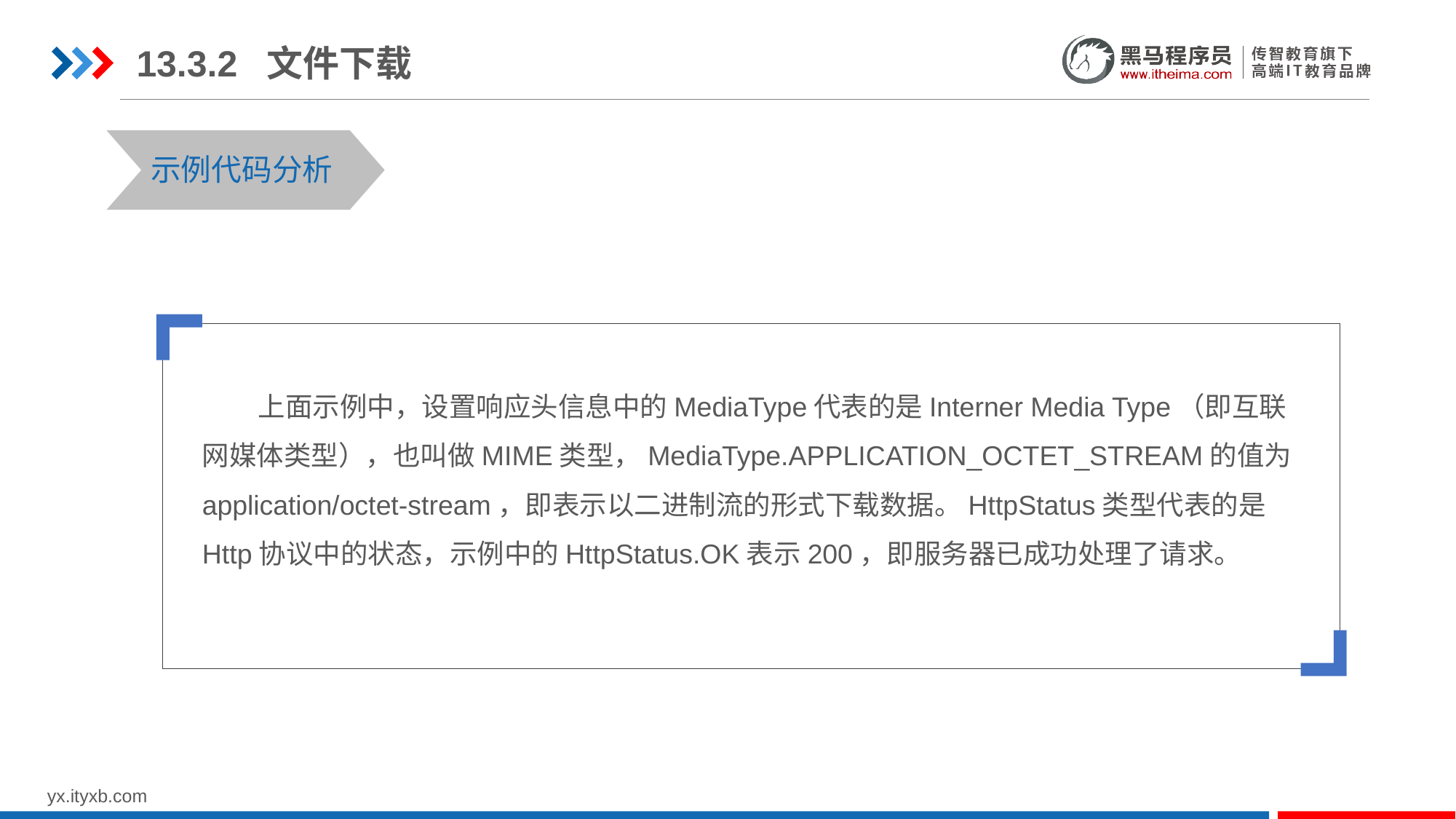

13.3.2  文件下载

示例代码分析

        上面示例中，设置响应头信息中的MediaType代表的是Interner Media Type（即互联网媒体类型），也叫做MIME类型，MediaType.APPLICATION_OCTET_STREAM的值为application/octet-stream，即表示以二进制流的形式下载数据。HttpStatus类型代表的是Http协议中的状态，示例中的HttpStatus.OK表示200，即服务器已成功处理了请求。